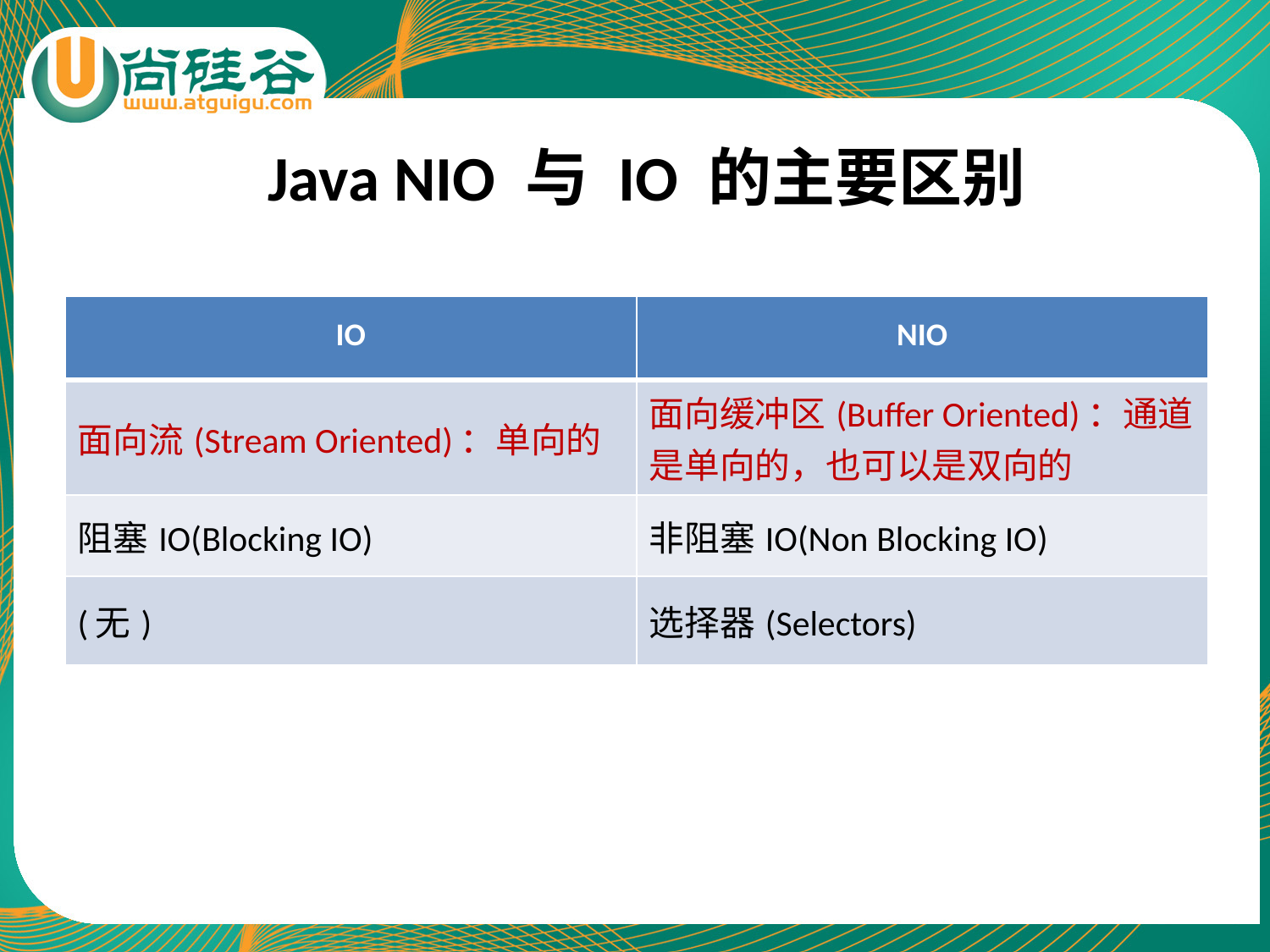

# Java NIO 与 IO 的主要区别
| IO | NIO |
| --- | --- |
| 面向流(Stream Oriented)：单向的 | 面向缓冲区(Buffer Oriented)：通道是单向的，也可以是双向的 |
| 阻塞IO(Blocking IO) | 非阻塞IO(Non Blocking IO) |
| (无) | 选择器(Selectors) |